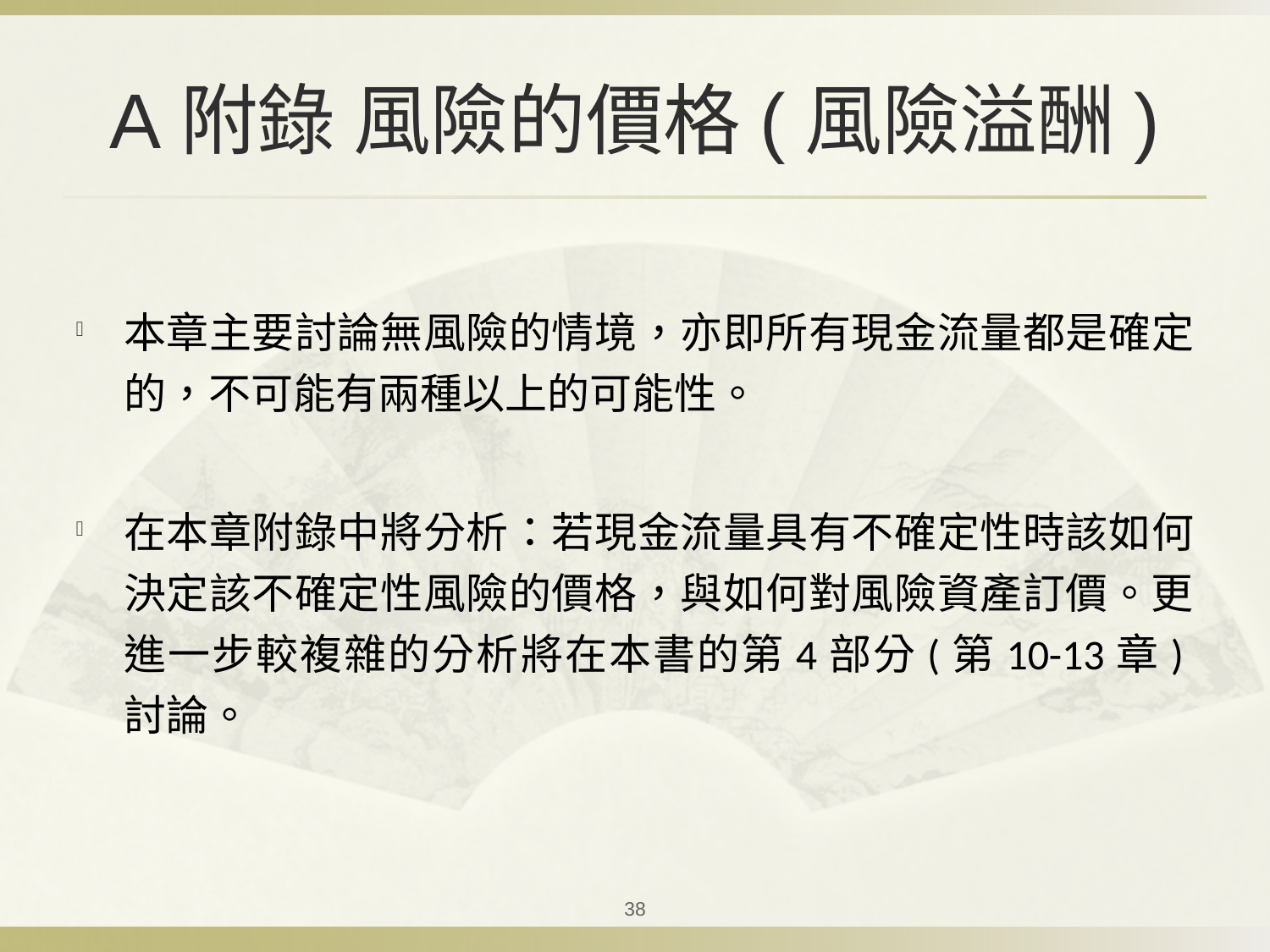

# A附錄 風險的價格(風險溢酬)

本章主要討論無風險的情境，亦即所有現金流量都是確定的，不可能有兩種以上的可能性。

在本章附錄中將分析：若現金流量具有不確定性時該如何決定該不確定性風險的價格，與如何對風險資產訂價。更進一步較複雜的分析將在本書的第4部分(第10-13章)討論。
38